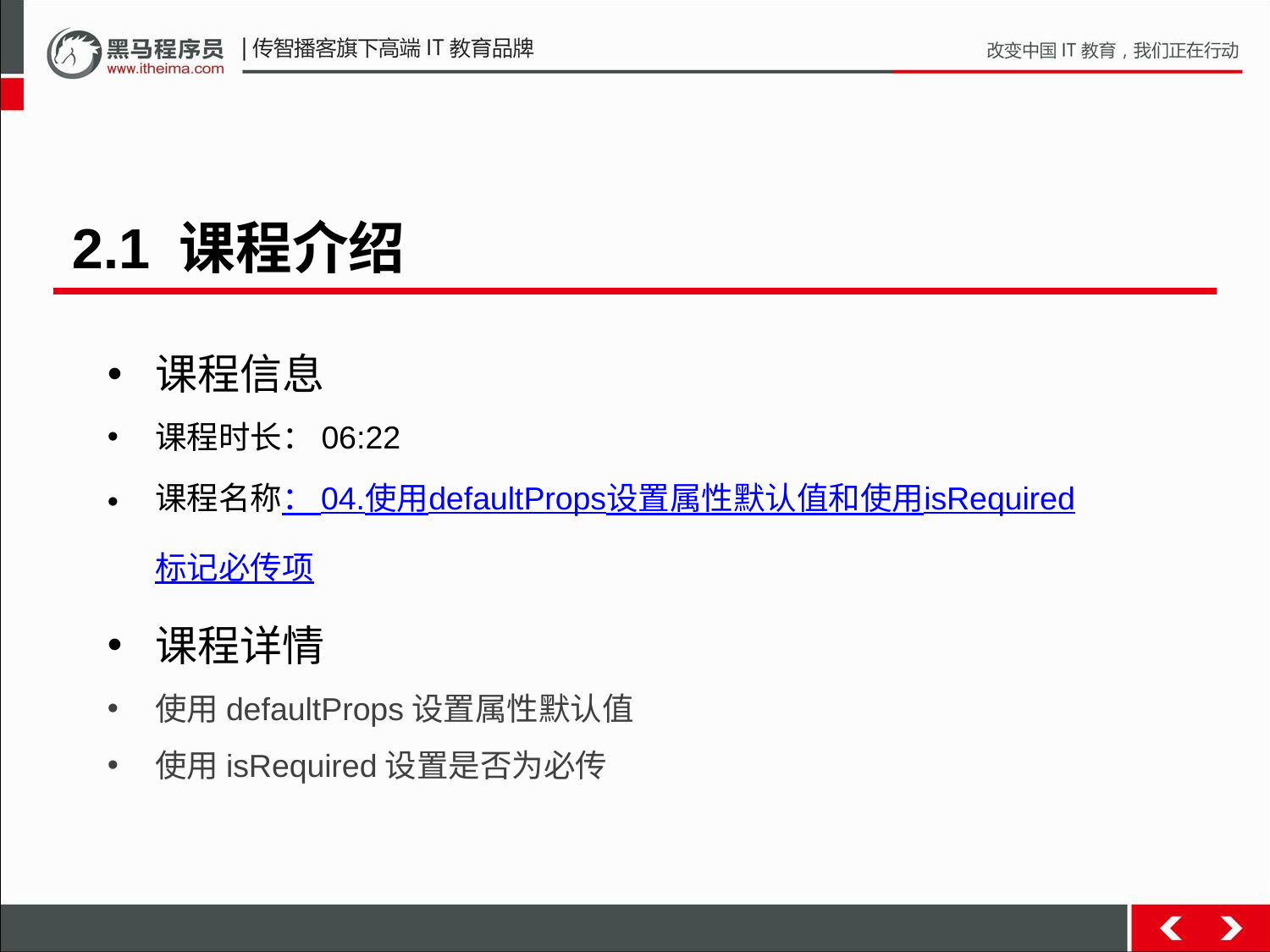

2.1 课程介绍
课程信息
课程时长：06:22
课程名称： 04.使用defaultProps设置属性默认值和使用isRequired标记必传项
课程详情
使用defaultProps设置属性默认值
使用isRequired设置是否为必传